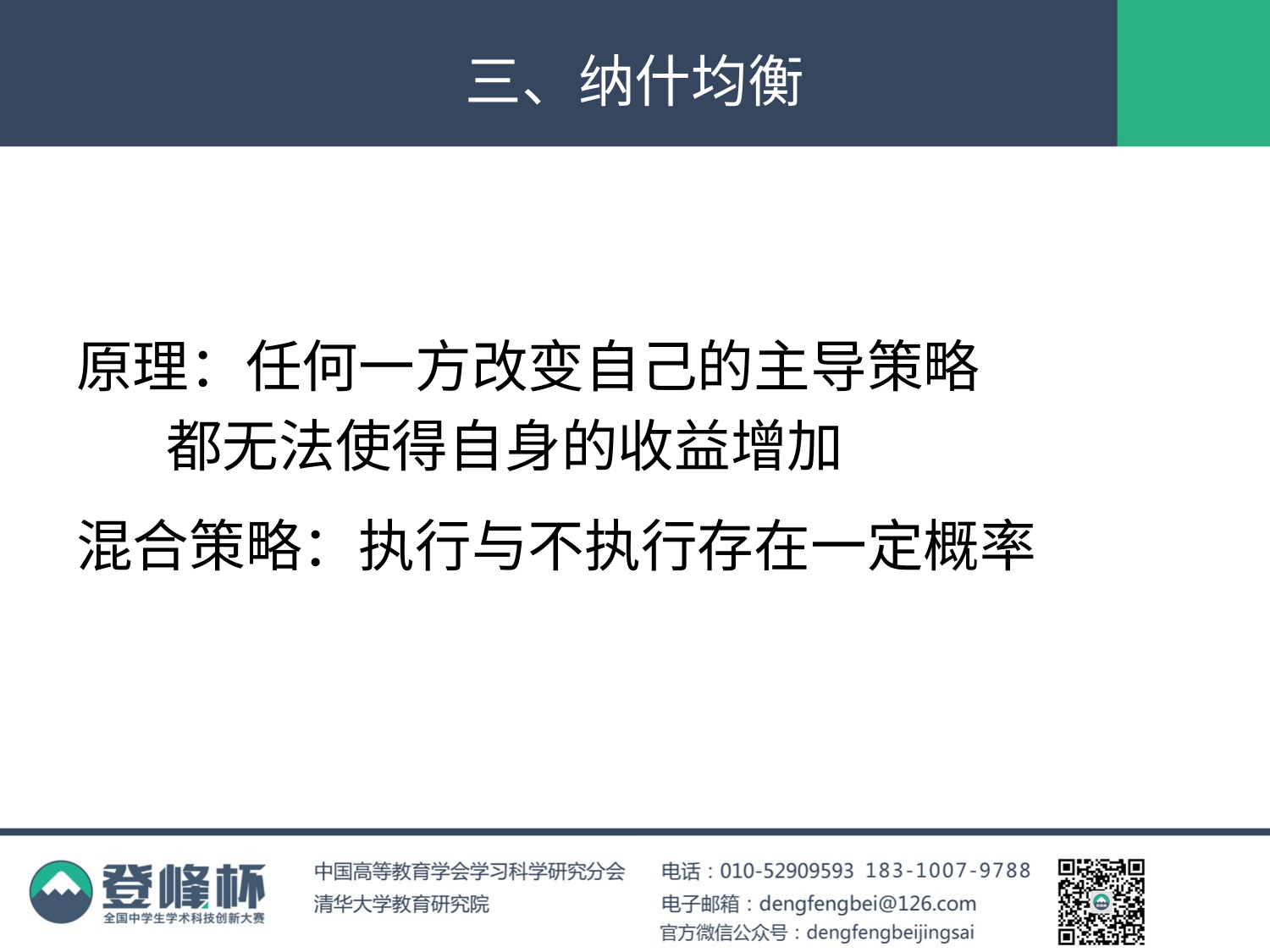

# 三、纳什均衡
原理：任何一方改变自己的主导策略
      都无法使得自身的收益增加
混合策略：执行与不执行存在一定概率